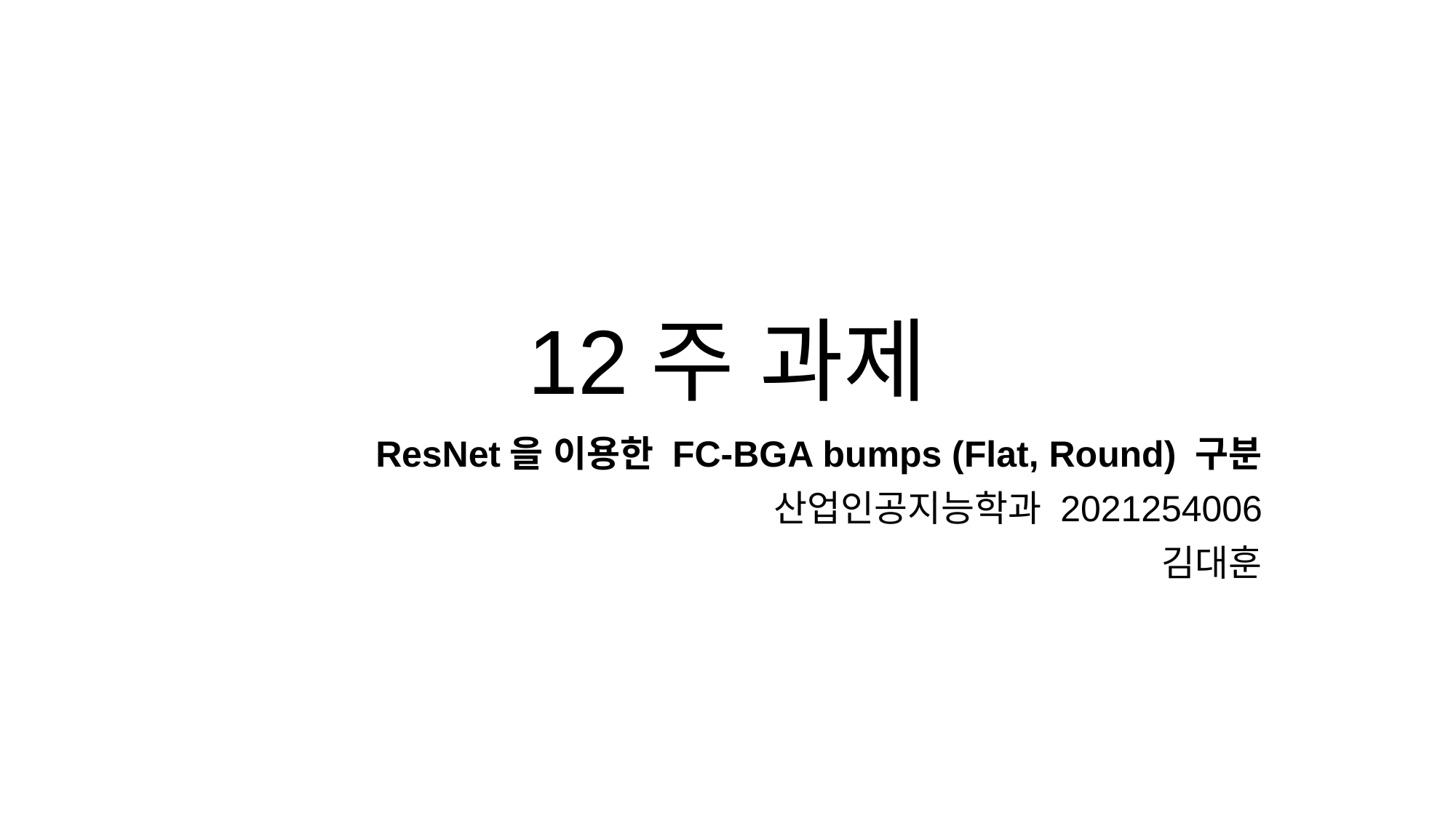

# 12주 과제
ResNet을 이용한 FC-BGA bumps (Flat, Round) 구분
산업인공지능학과 2021254006
김대훈